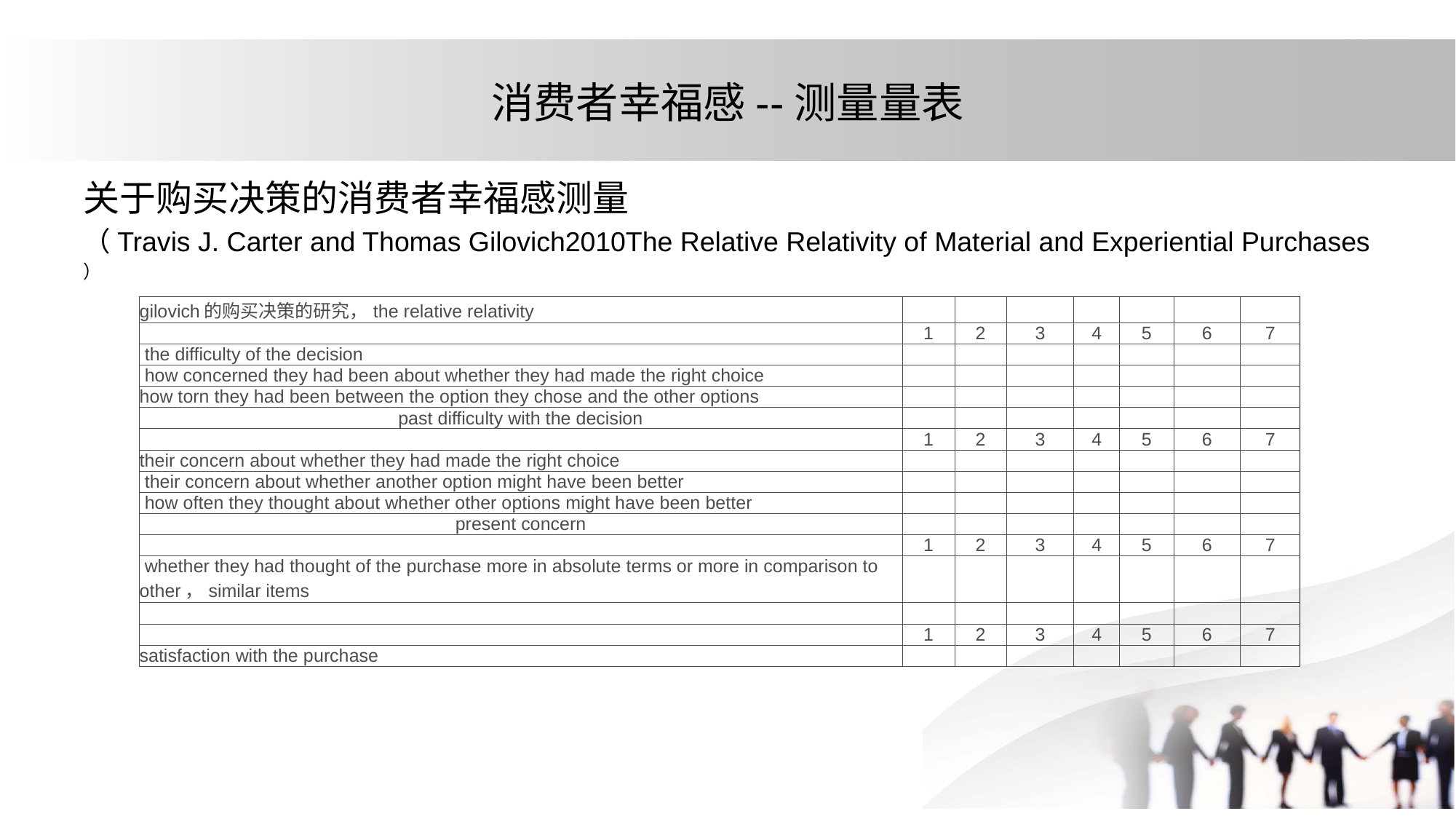

# 消费者幸福感--测量量表
关于购买决策的消费者幸福感测量
（Travis J. Carter and Thomas Gilovich2010The Relative Relativity of Material and Experiential Purchases
）

| gilovich的购买决策的研究，the relative relativity |  |  |  |  |  |  |  |
| --- | --- | --- | --- | --- | --- | --- | --- |
|  | 1 | 2 | 3 | 4 | 5 | 6 | 7 |
| the difficulty of the decision |  |  |  |  |  |  |  |
| how concerned they had been about whether they had made the right choice |  |  |  |  |  |  |  |
| how torn they had been between the option they chose and the other options |  |  |  |  |  |  |  |
| past difficulty with the decision |  |  |  |  |  |  |  |
|  | 1 | 2 | 3 | 4 | 5 | 6 | 7 |
| their concern about whether they had made the right choice |  |  |  |  |  |  |  |
| their concern about whether another option might have been better |  |  |  |  |  |  |  |
| how often they thought about whether other options might have been better |  |  |  |  |  |  |  |
| present concern |  |  |  |  |  |  |  |
|  | 1 | 2 | 3 | 4 | 5 | 6 | 7 |
| whether they had thought of the purchase more in absolute terms or more in comparison to other，similar items |  |  |  |  |  |  |  |
|  |  |  |  |  |  |  |  |
|  | 1 | 2 | 3 | 4 | 5 | 6 | 7 |
| satisfaction with the purchase |  |  |  |  |  |  |  |